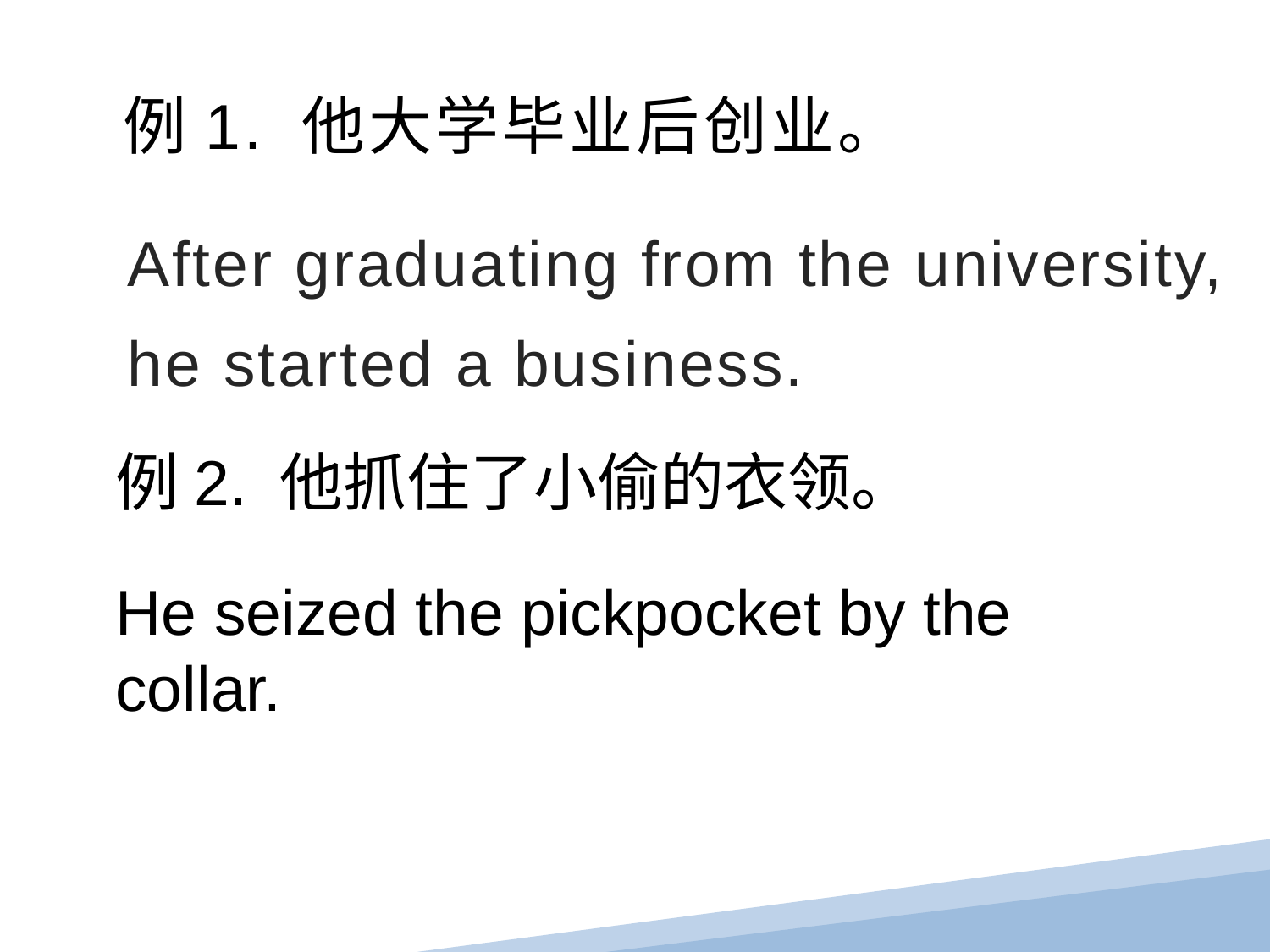

例1. 他大学毕业后创业。
After graduating from the university, he started a business.
例2. 他抓住了小偷的衣领。

He seized the pickpocket by the collar.